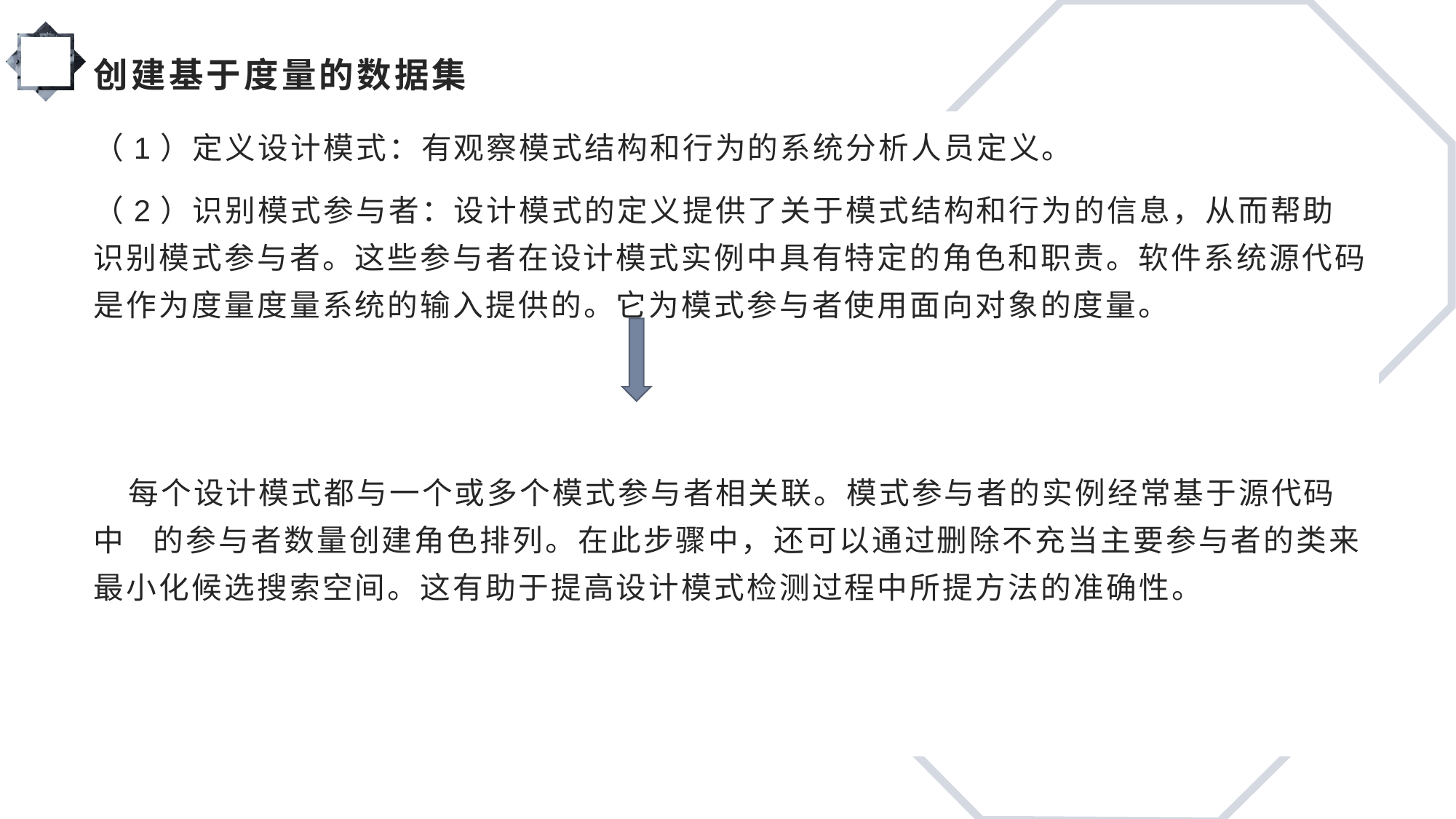

# 创建基于度量的数据集
（1）定义设计模式：有观察模式结构和行为的系统分析人员定义。
（2）识别模式参与者：设计模式的定义提供了关于模式结构和行为的信息，从而帮助识别模式参与者。这些参与者在设计模式实例中具有特定的角色和职责。软件系统源代码是作为度量度量系统的输入提供的。它为模式参与者使用面向对象的度量。

   每个设计模式都与一个或多个模式参与者相关联。模式参与者的实例经常基于源代码中   的参与者数量创建角色排列。在此步骤中，还可以通过删除不充当主要参与者的类来最小化候选搜索空间。这有助于提高设计模式检测过程中所提方法的准确性。